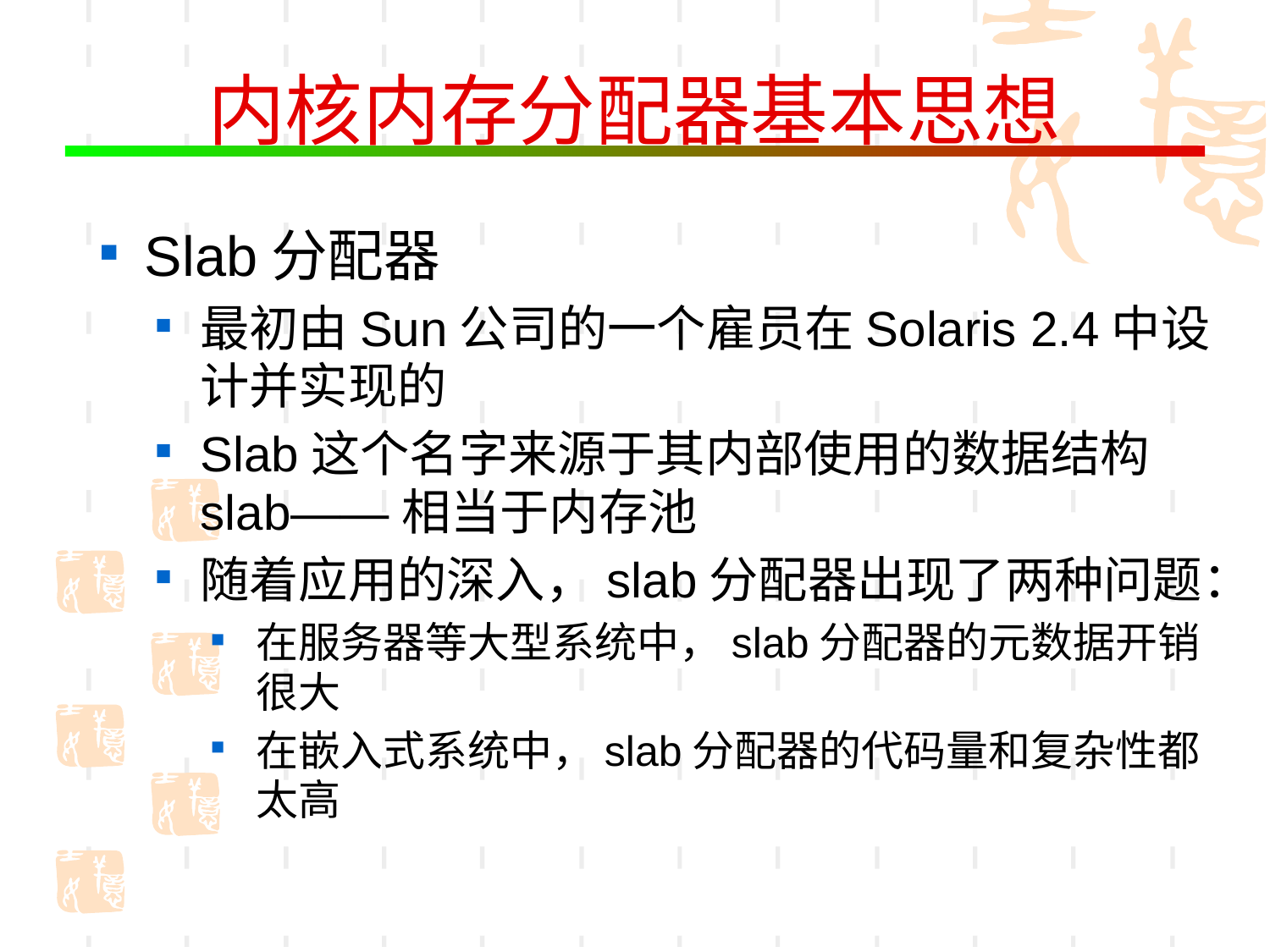

# 内核内存分配器基本思想
Slab分配器
最初由Sun公司的一个雇员在Solaris 2.4中设计并实现的
Slab这个名字来源于其内部使用的数据结构slab——相当于内存池
随着应用的深入，slab分配器出现了两种问题：
在服务器等大型系统中，slab分配器的元数据开销很大
在嵌入式系统中，slab分配器的代码量和复杂性都太高